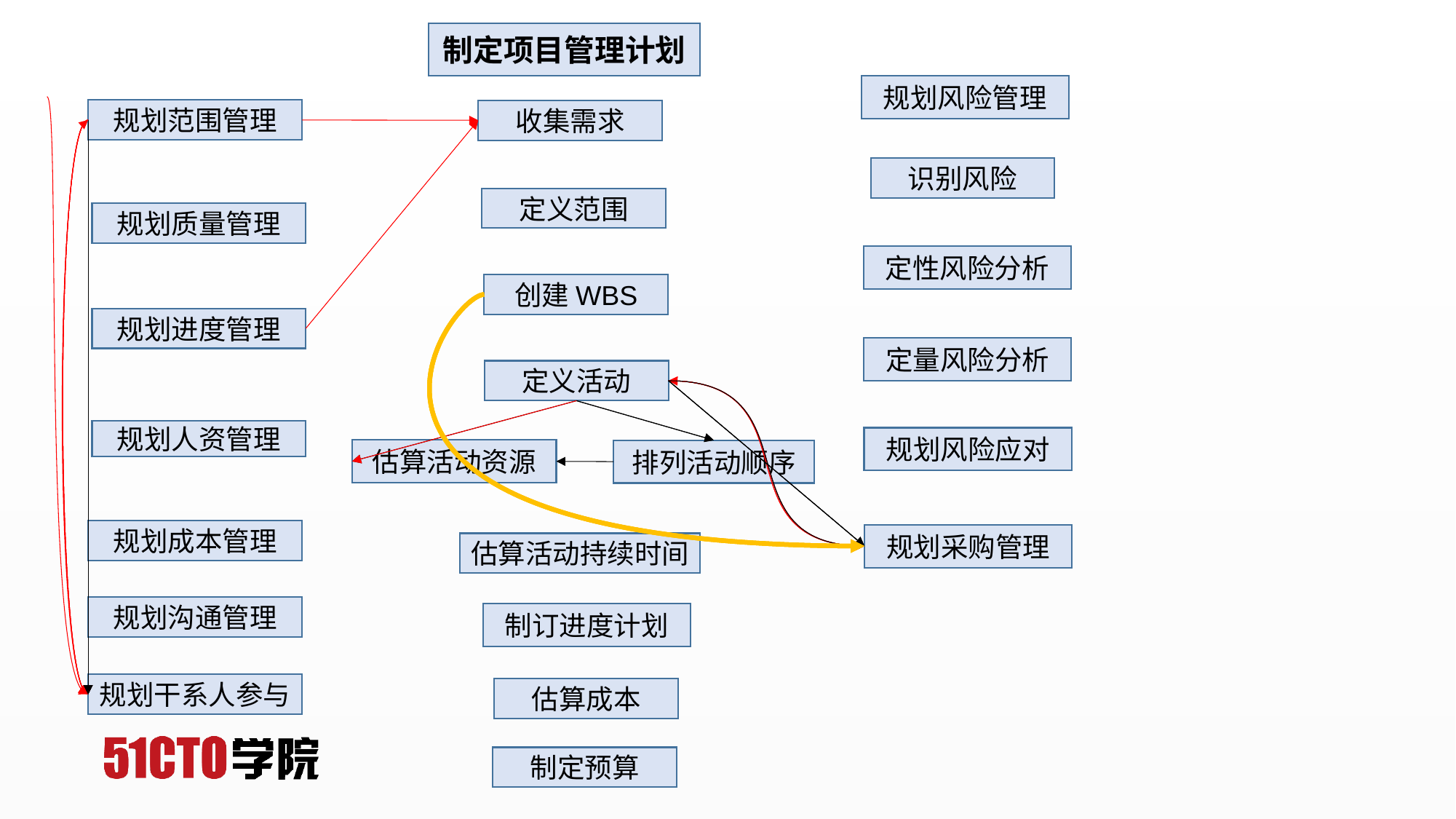

制定项目管理计划
规划风险管理
规划范围管理
收集需求
识别风险
定义范围
规划质量管理
定性风险分析
创建WBS
规划进度管理
定量风险分析
定义活动
规划人资管理
规划风险应对
估算活动资源
排列活动顺序
规划成本管理
规划采购管理
估算活动持续时间
规划沟通管理
制订进度计划
规划干系人参与
估算成本
制定预算